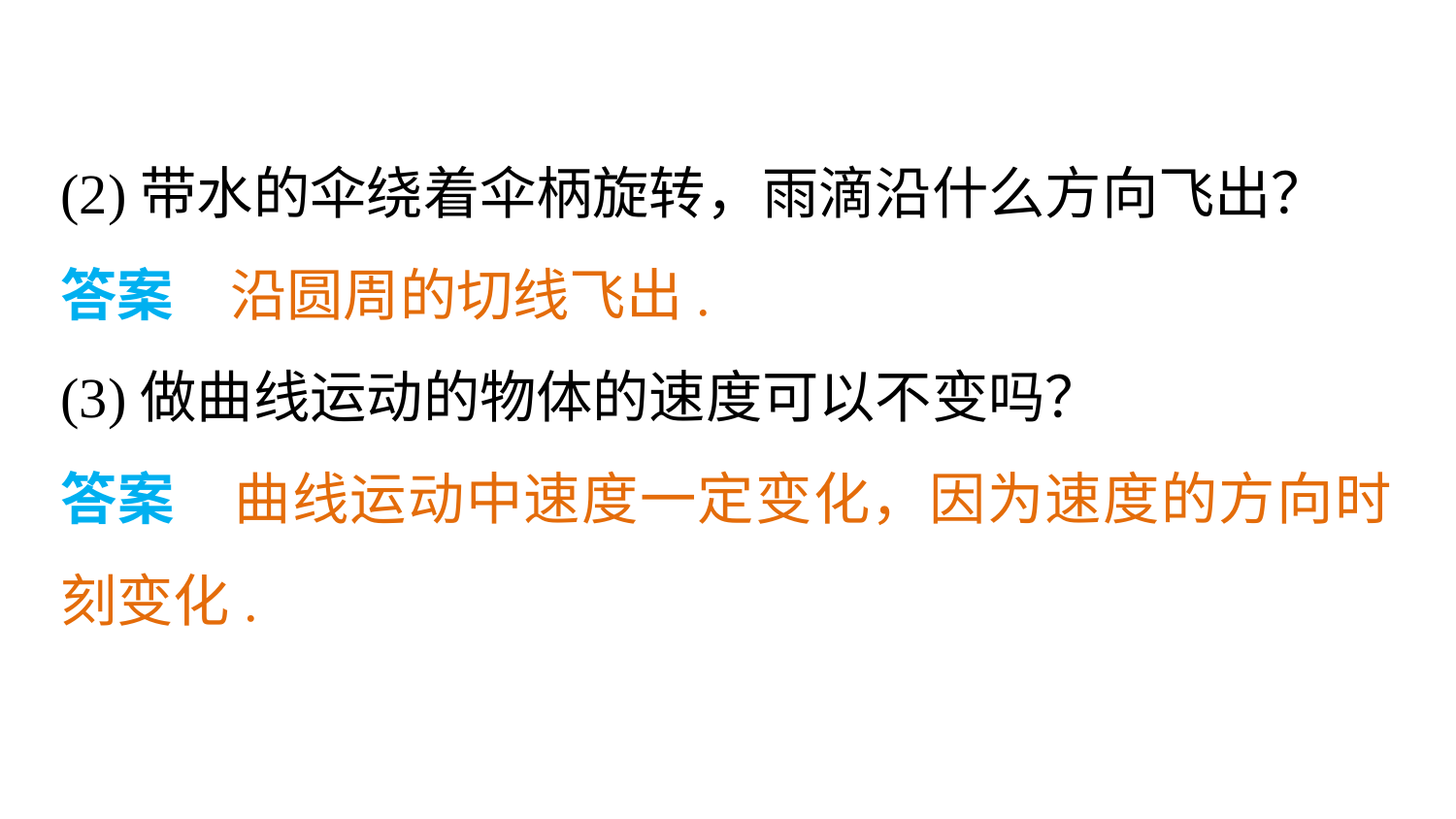

(2)带水的伞绕着伞柄旋转，雨滴沿什么方向飞出？
答案　沿圆周的切线飞出.
(3)做曲线运动的物体的速度可以不变吗？
答案　曲线运动中速度一定变化，因为速度的方向时刻变化.